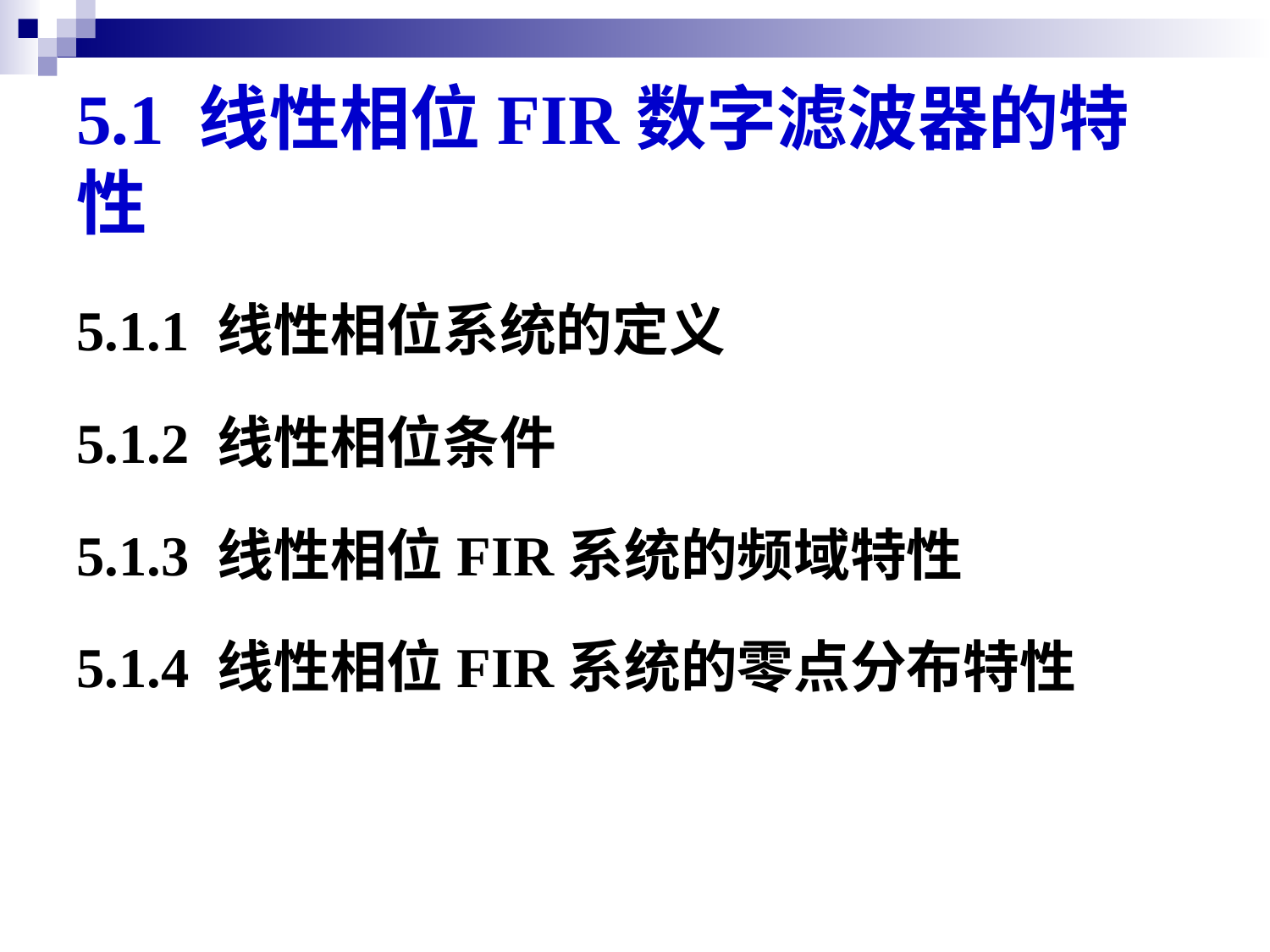

# 5.1 线性相位FIR数字滤波器的特性
5.1.1 线性相位系统的定义
5.1.2 线性相位条件
5.1.3 线性相位FIR系统的频域特性
5.1.4 线性相位FIR系统的零点分布特性